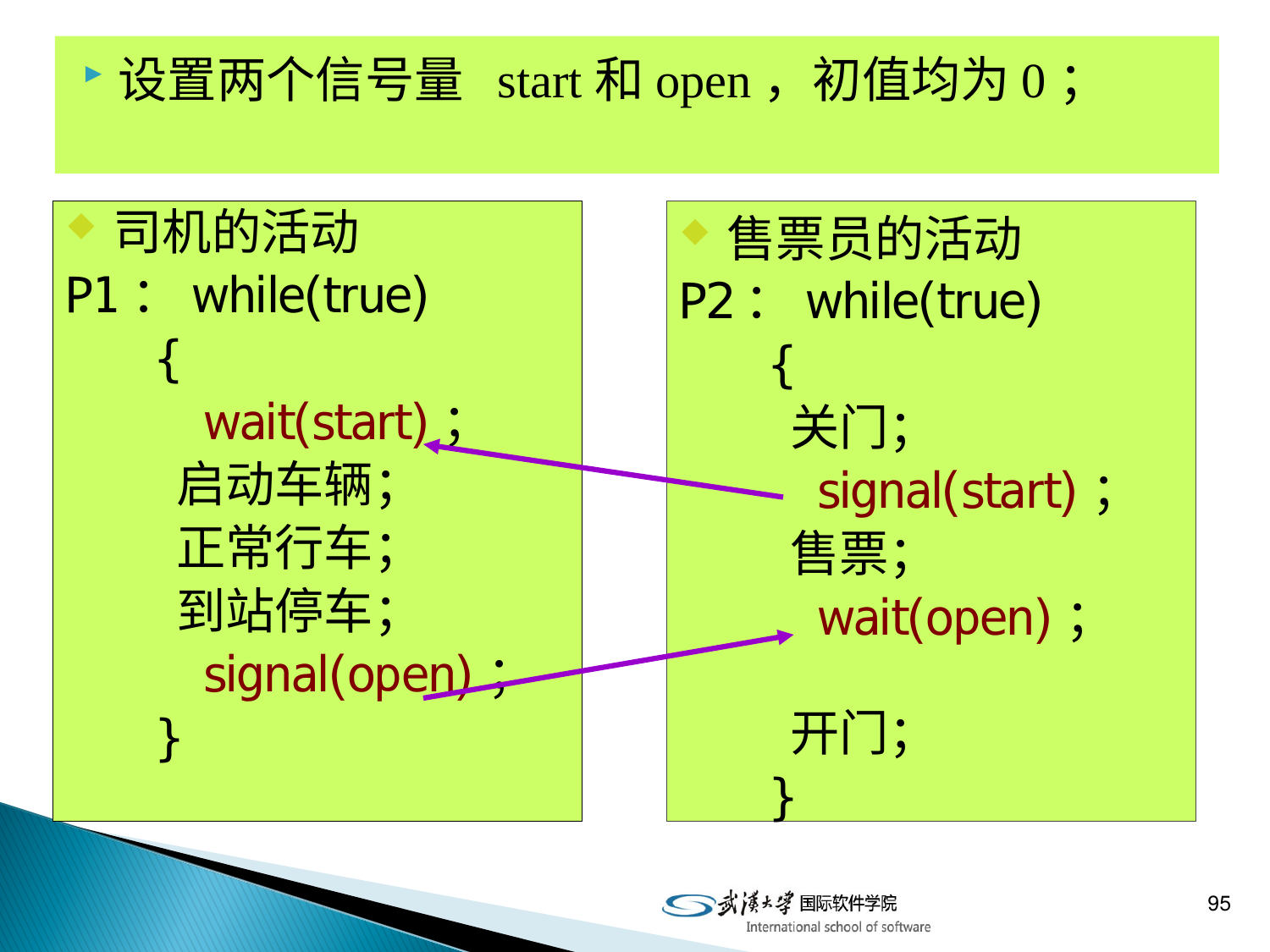

设置两个信号量  start和open，初值均为0；
# 司机和售票员问题
司机的活动
P1：while(true)
      {
             (1)    ；
         启动车辆；
         正常行车；
         到站停车；
             (2)    ；
      }
司机的活动
P1：while(true)
      {
         wait(start)；
         启动车辆；
         正常行车；
         到站停车；
         signal(open)；
      }
售票员的活动
P2：while(true)
      {
         关门；
         signal(start)；
         售票；
         wait(open)；
         开门；
      }
售票员的活动
P2：while(true)
      {
         关门；
            (3)   ；
         售票；
            (4)   ；
         开门；
      }